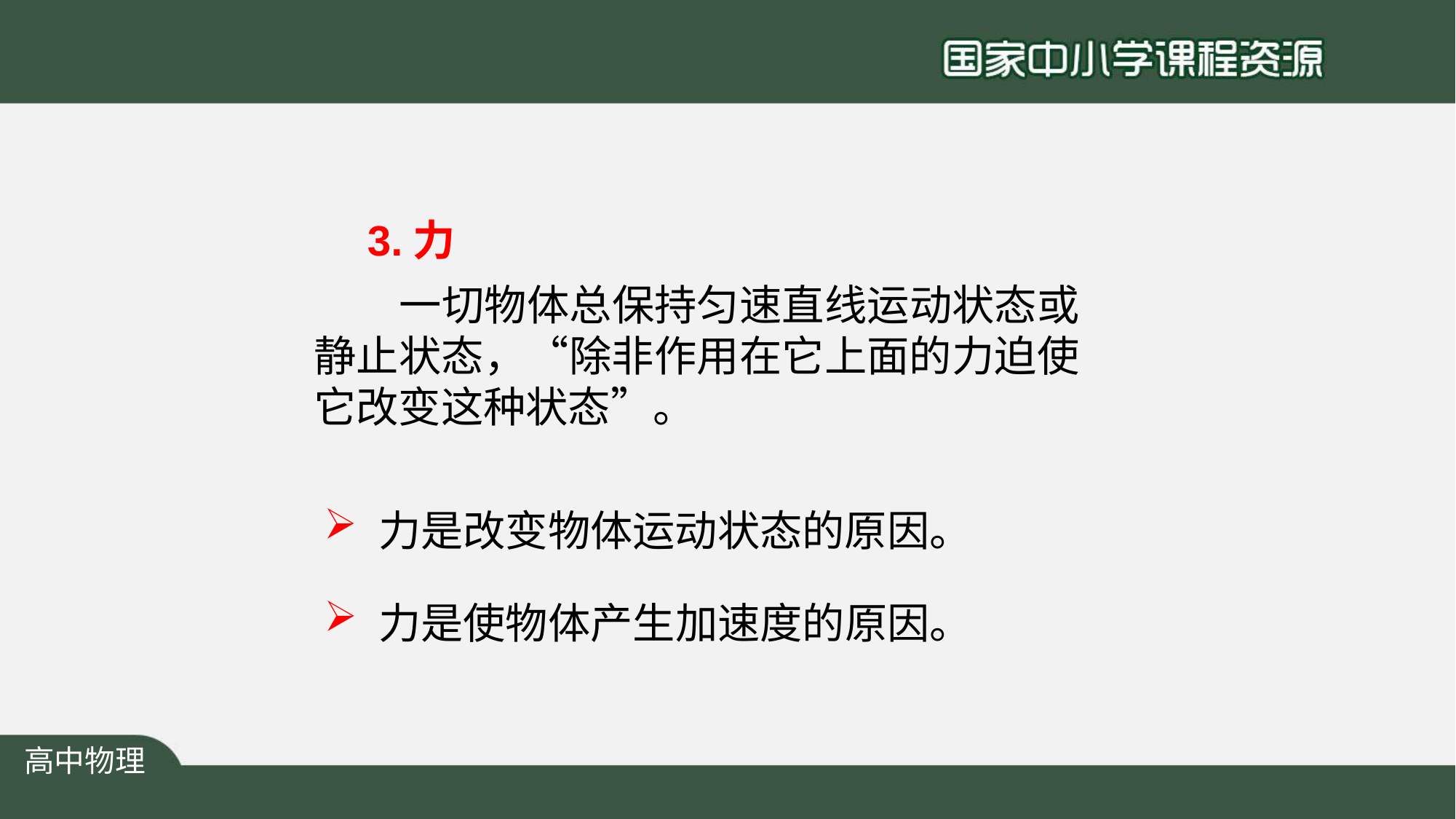

3.力
一切物体总保持匀速直线运动状态或 静止状态，“除非作用在它上面的力迫使 它改变这种状态”。

力是改变物体运动状态的原因。
力是使物体产生加速度的原因。
高中物理